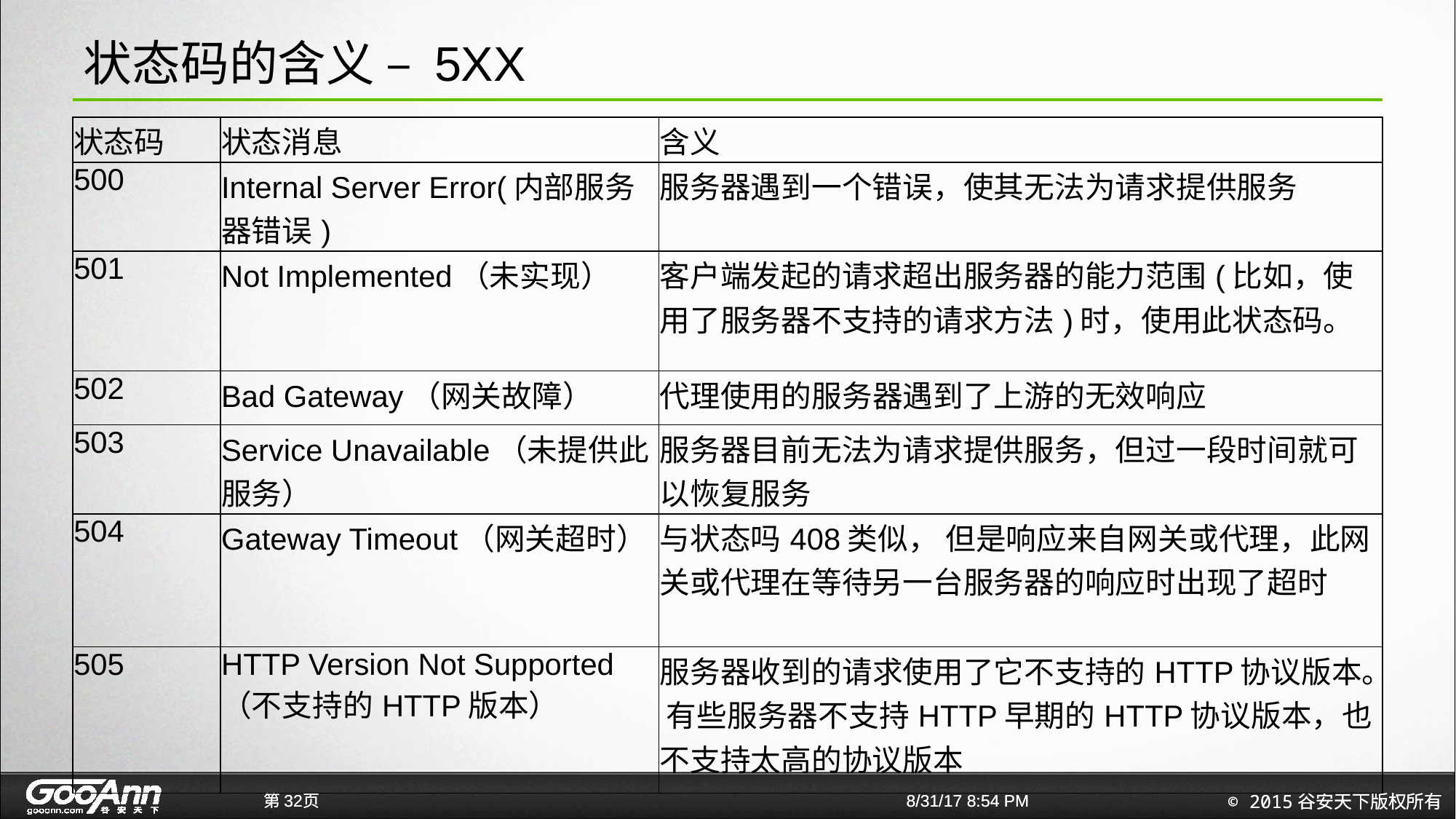

# 状态码的含义 – 5XX
| 状态码 | 状态消息 | 含义 |
| --- | --- | --- |
| 500 | Internal Server Error(内部服务器错误) | 服务器遇到一个错误，使其无法为请求提供服务 |
| 501 | Not Implemented（未实现） | 客户端发起的请求超出服务器的能力范围(比如，使用了服务器不支持的请求方法)时，使用此状态码。 |
| 502 | Bad Gateway（网关故障） | 代理使用的服务器遇到了上游的无效响应 |
| 503 | Service Unavailable（未提供此服务） | 服务器目前无法为请求提供服务，但过一段时间就可以恢复服务 |
| 504 | Gateway Timeout（网关超时） | 与状态吗408类似， 但是响应来自网关或代理，此网关或代理在等待另一台服务器的响应时出现了超时 |
| 505 | HTTP Version Not Supported（不支持的HTTP版本） | 服务器收到的请求使用了它不支持的HTTP协议版本。 有些服务器不支持HTTP早期的HTTP协议版本，也不支持太高的协议版本 |